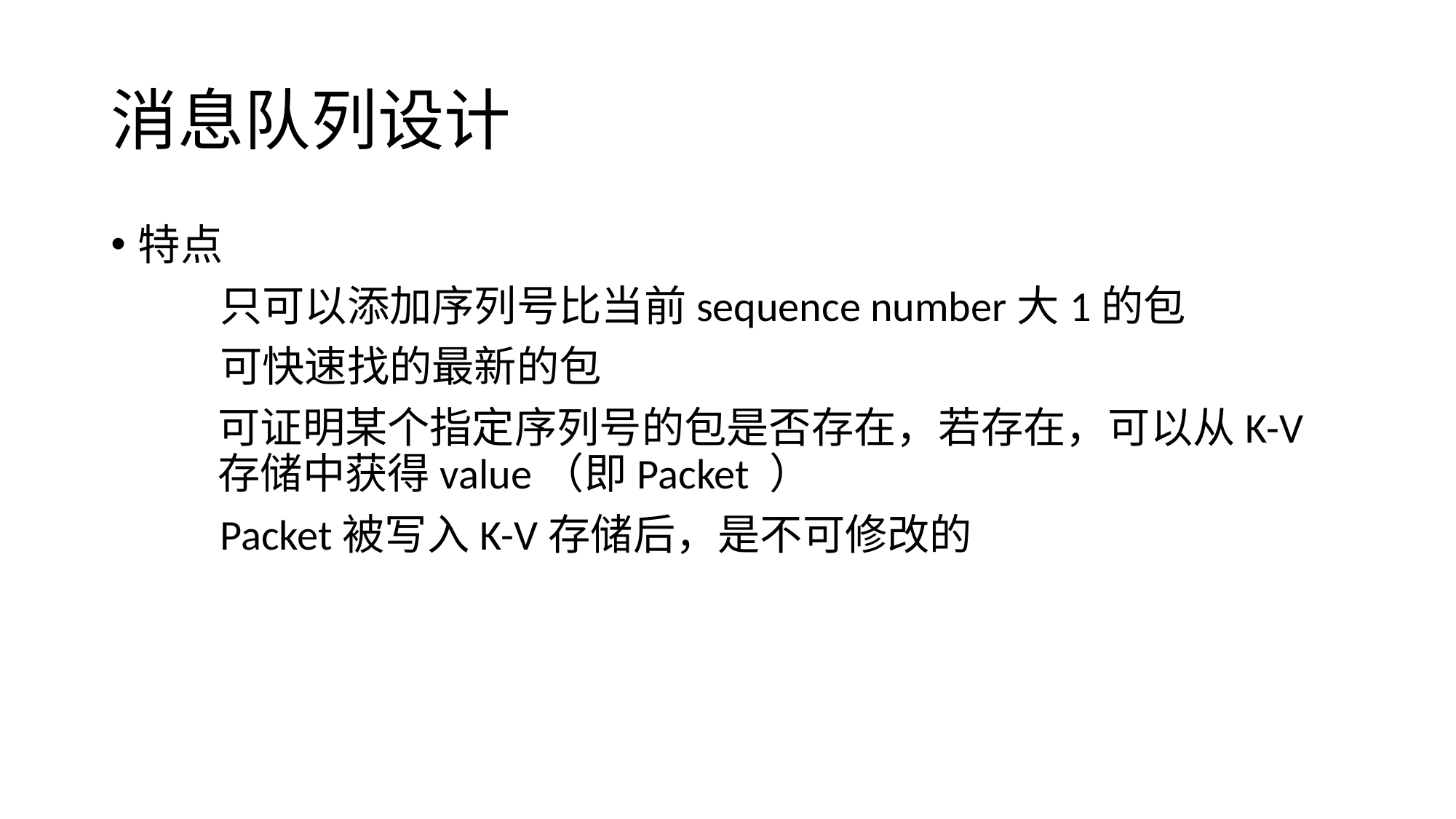

# 消息队列设计
特点
	只可以添加序列号比当前sequence number大1的包
	可快速找的最新的包
	可证明某个指定序列号的包是否存在，若存在，可以从K-V存储中获得value（即Packet ）
	Packet被写入K-V存储后，是不可修改的